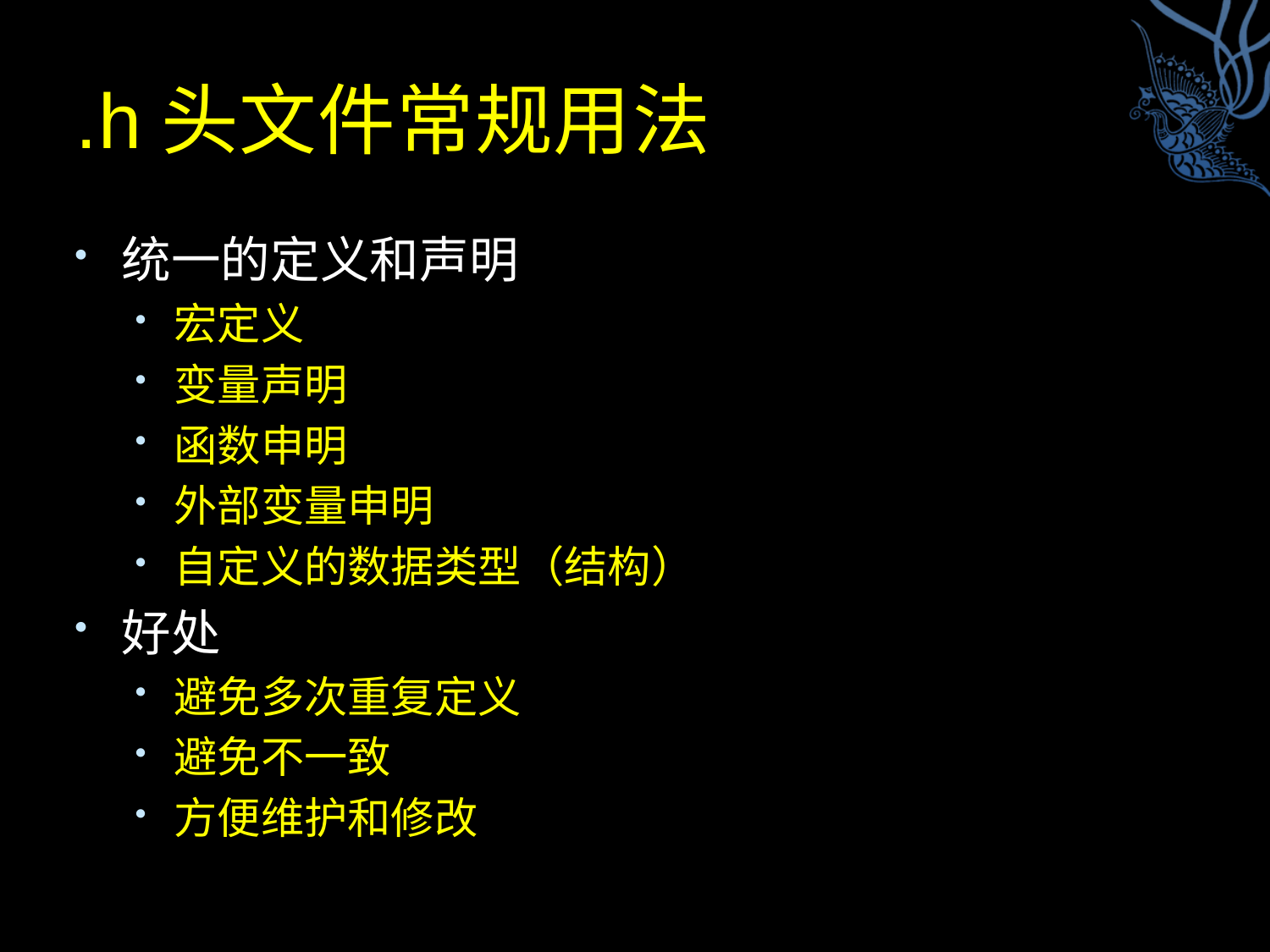

# .h头文件常规用法
统一的定义和声明
宏定义
变量声明
函数申明
外部变量申明
自定义的数据类型（结构）
好处
避免多次重复定义
避免不一致
方便维护和修改